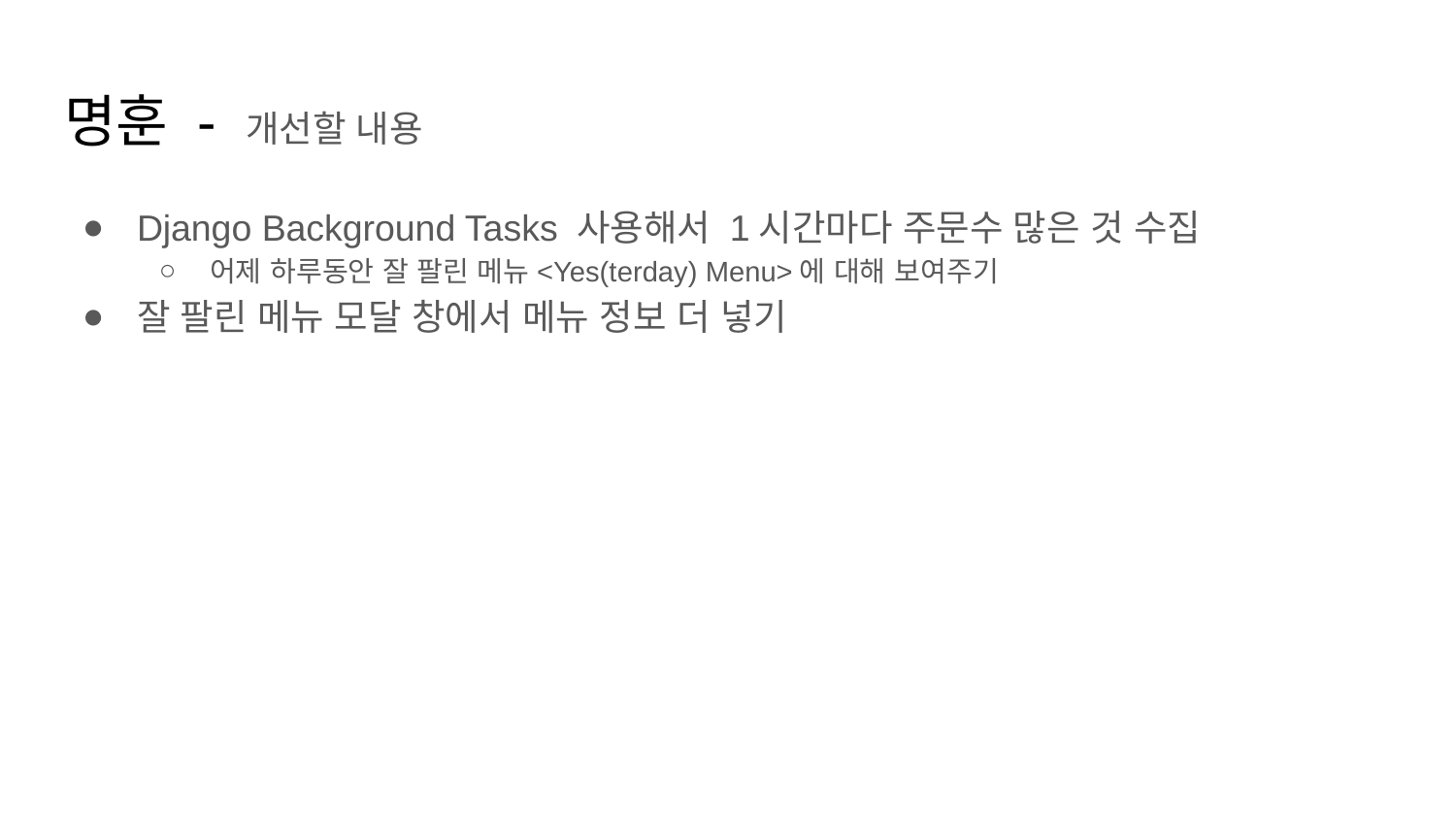

# 명훈 - 개선할 내용

Django Background Tasks 사용해서 1시간마다 주문수 많은 것 수집
어제 하루동안 잘 팔린 메뉴<Yes(terday) Menu>에 대해 보여주기
잘 팔린 메뉴 모달 창에서 메뉴 정보 더 넣기